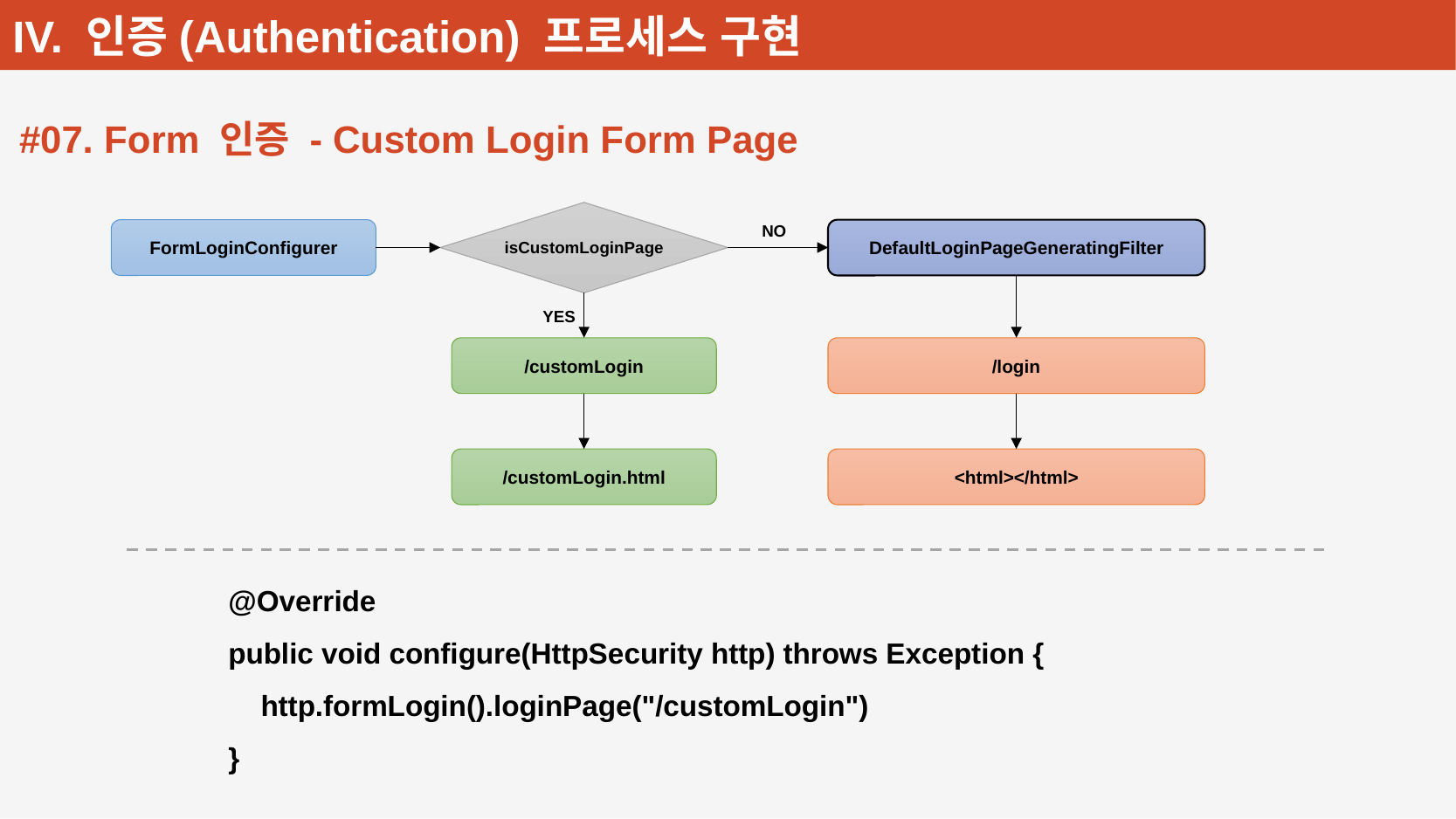

#07. Form 인증 - Custom Login Form Page

NO
FormLoginConfigurer
DefaultLoginPageGeneratingFilter
isCustomLoginPage
YES
/customLogin
/login
/customLogin.html
<html></html>
@Override
public void configure(HttpSecurity http) throws Exception {
    http.formLogin().loginPage("/customLogin")
}